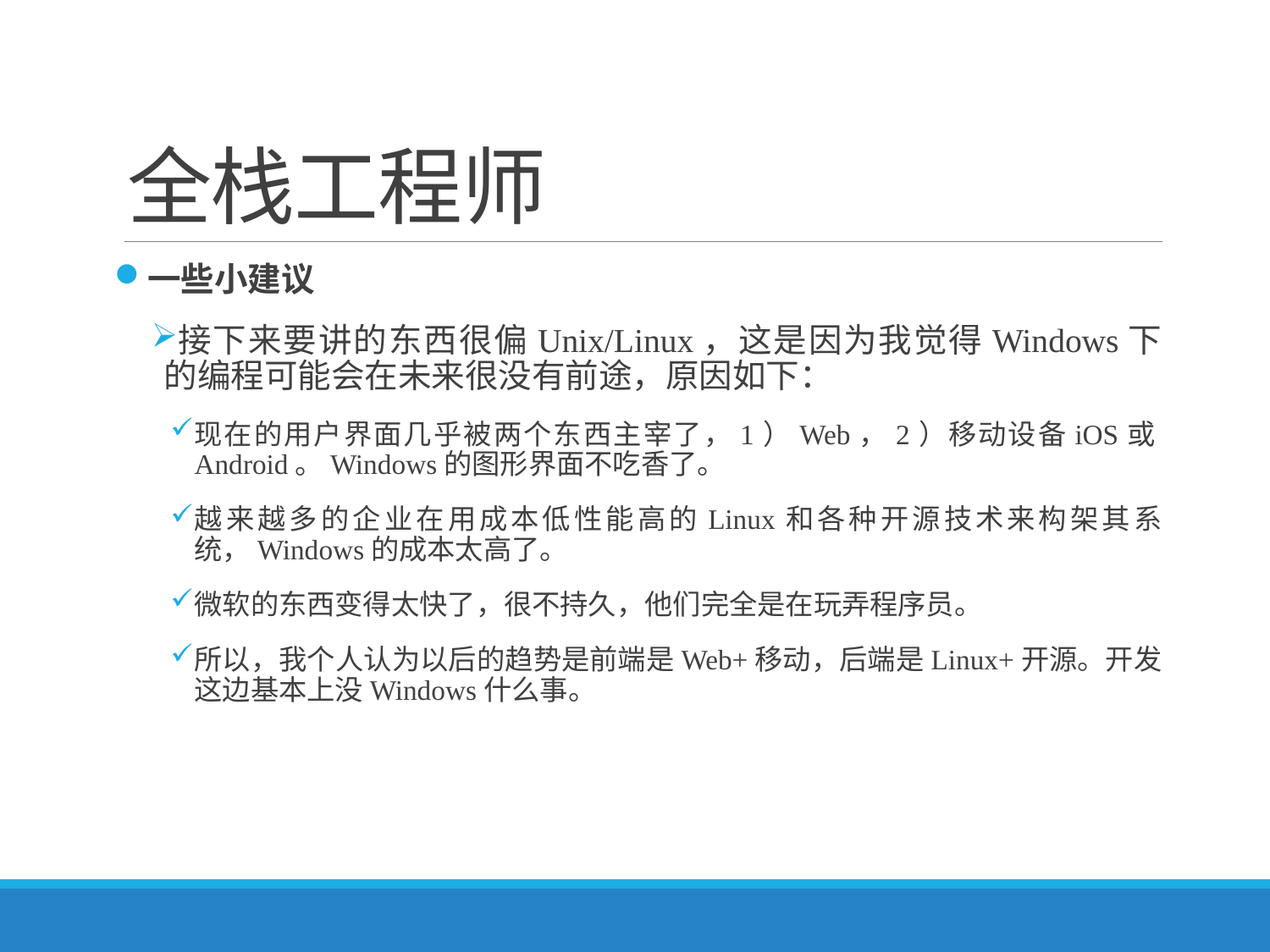

# 全栈工程师
一些小建议
接下来要讲的东西很偏Unix/Linux，这是因为我觉得Windows下的编程可能会在未来很没有前途，原因如下：
现在的用户界面几乎被两个东西主宰了，1）Web，2）移动设备iOS或Android。Windows的图形界面不吃香了。
越来越多的企业在用成本低性能高的Linux和各种开源技术来构架其系统，Windows的成本太高了。
微软的东西变得太快了，很不持久，他们完全是在玩弄程序员。
所以，我个人认为以后的趋势是前端是Web+移动，后端是Linux+开源。开发这边基本上没Windows什么事。